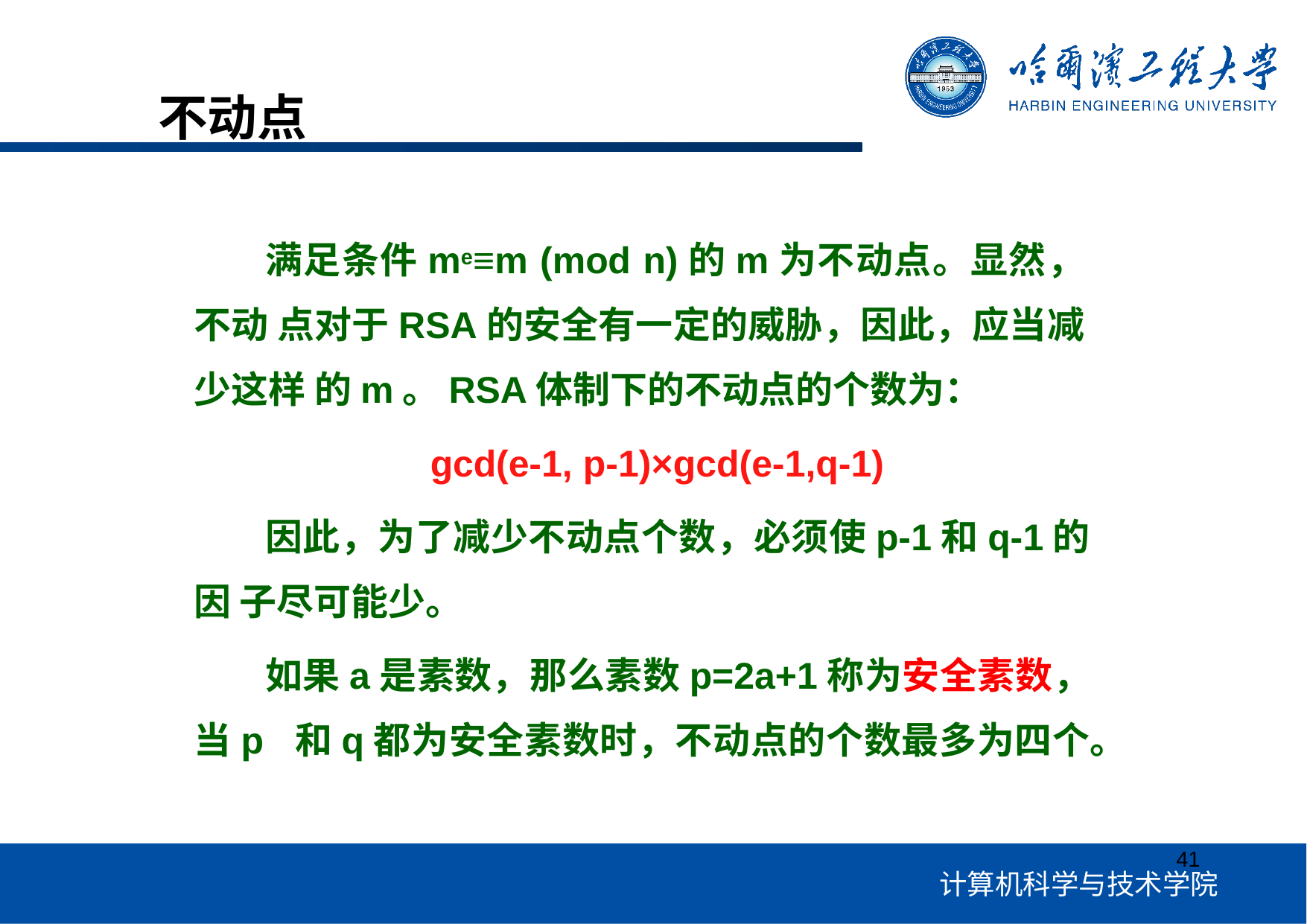

# 不动点
满足条件me≡m (mod n)的m为不动点。显然，不动 点对于RSA的安全有一定的威胁，因此，应当减少这样 的m。RSA体制下的不动点的个数为：
gcd(e-1, p-1)×gcd(e-1,q-1)
因此，为了减少不动点个数，必须使p-1和q-1的因 子尽可能少。
如果a是素数，那么素数p=2a+1称为安全素数，当p  和q都为安全素数时，不动点的个数最多为四个。
41